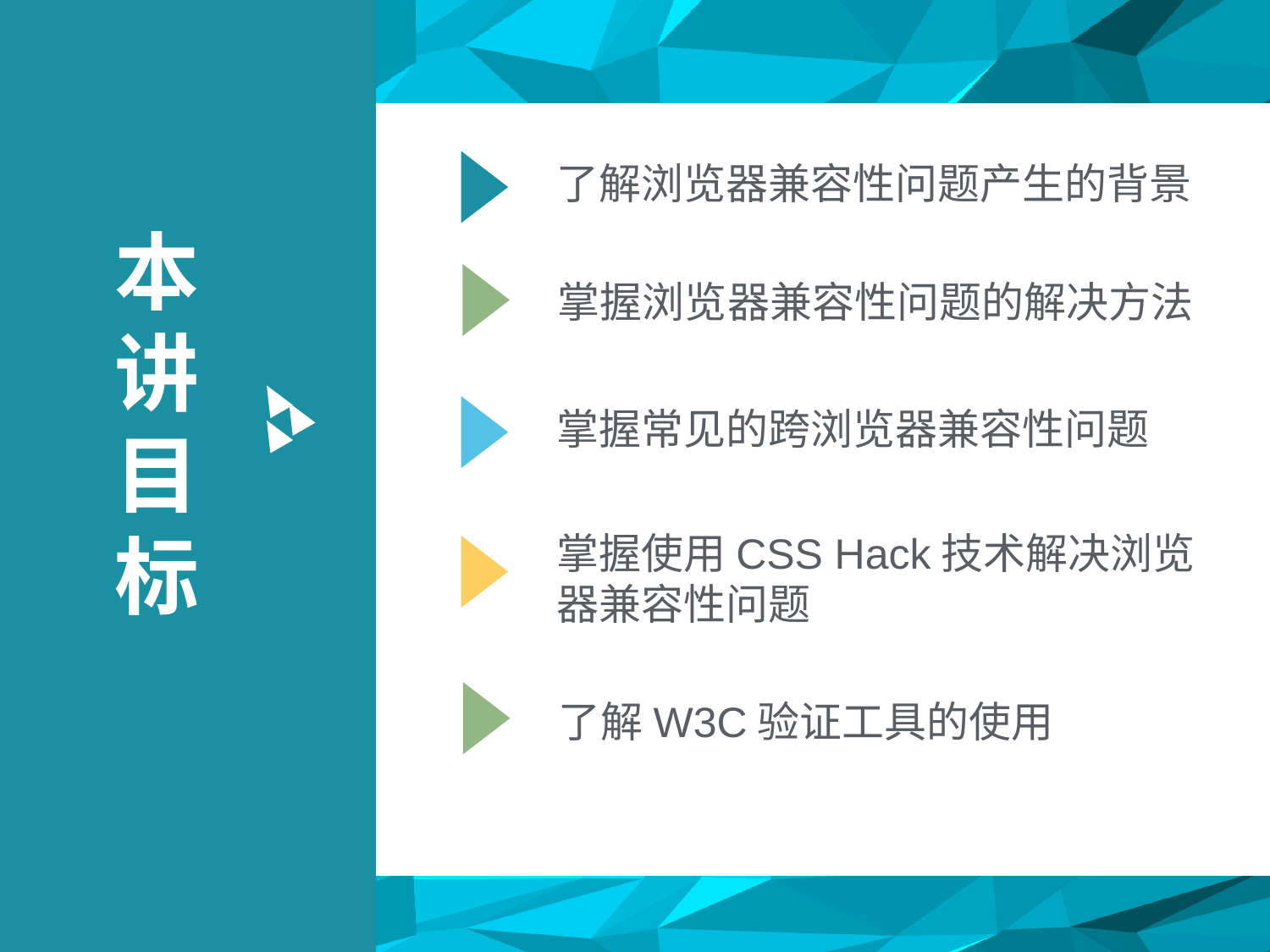

了解浏览器兼容性问题产生的背景

本讲目标
掌握浏览器兼容性问题的解决方法

掌握常见的跨浏览器兼容性问题

掌握使用CSS Hack技术解决浏览器兼容性问题

了解W3C验证工具的使用